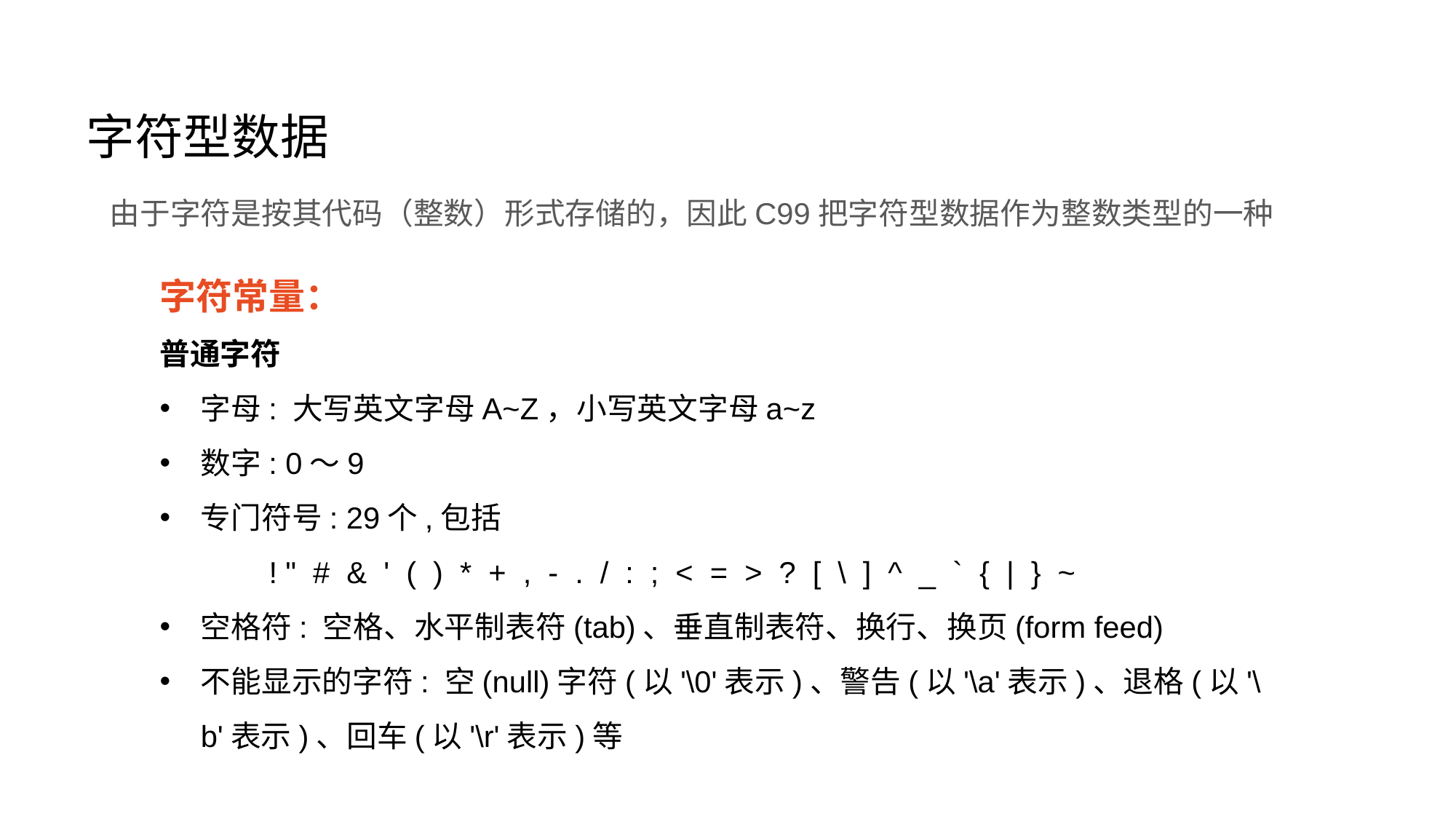

# 字符型数据
由于字符是按其代码（整数）形式存储的，因此C99把字符型数据作为整数类型的一种
字符常量：
普通字符
字母: 大写英文字母A~Z，小写英文字母a~z
数字: 0～9
专门符号: 29个,包括
	! "  #  &  '  (  )  *  +  ,  -  .  /  :  ;  <  =  >  ?  [  \  ]  ^  _  `  {  |  }  ~
空格符: 空格、水平制表符(tab)、垂直制表符、换行、换页(form feed)
不能显示的字符: 空(null)字符(以'\0'表示)、警告(以'\a'表示)、退格(以'\b'表示)、回车(以'\r'表示)等